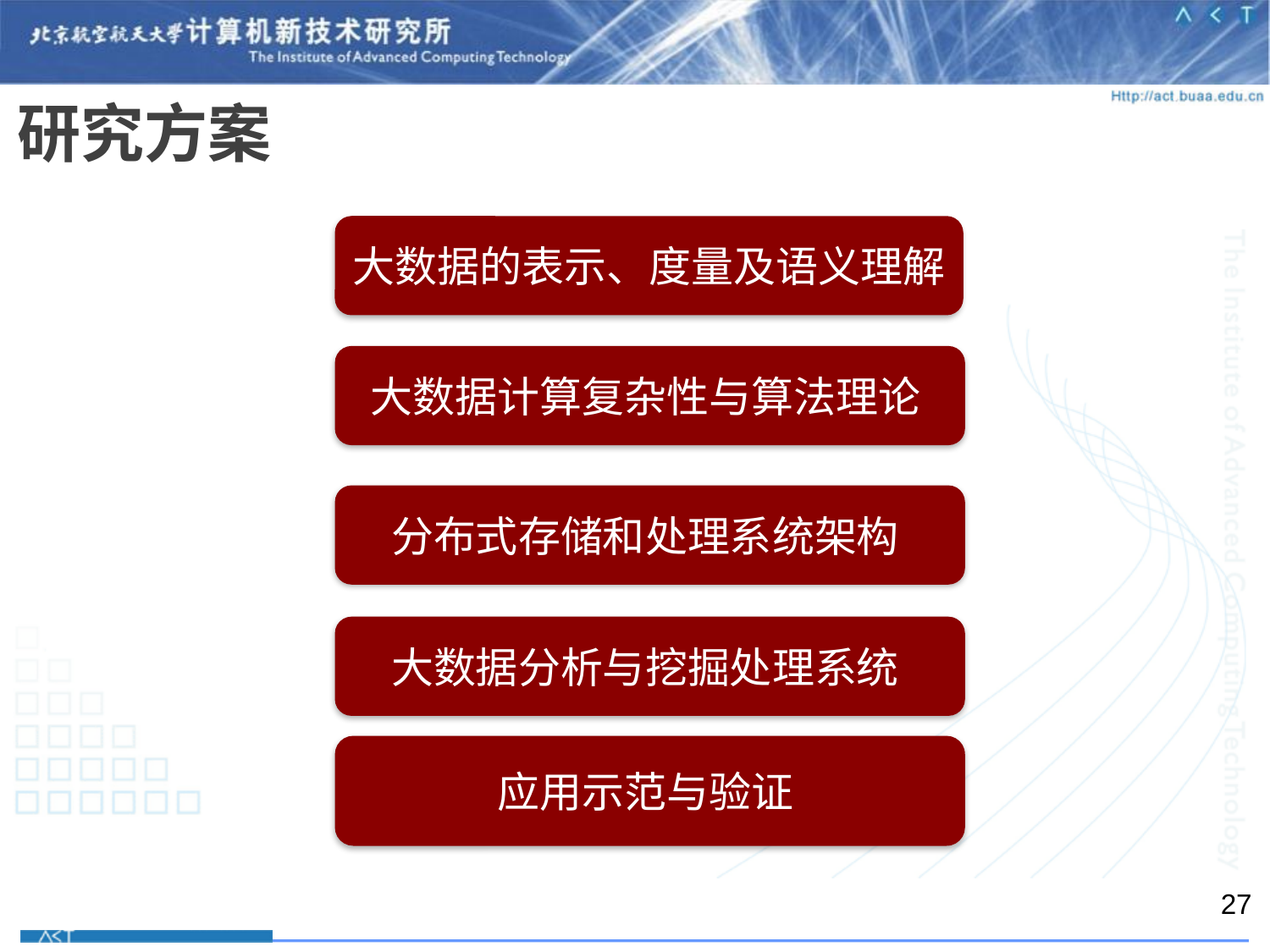

研究方案
大数据的表示、度量及语义理解
大数据计算复杂性与算法理论
分布式存储和处理系统架构
大数据分析与挖掘处理系统
应用示范与验证
27